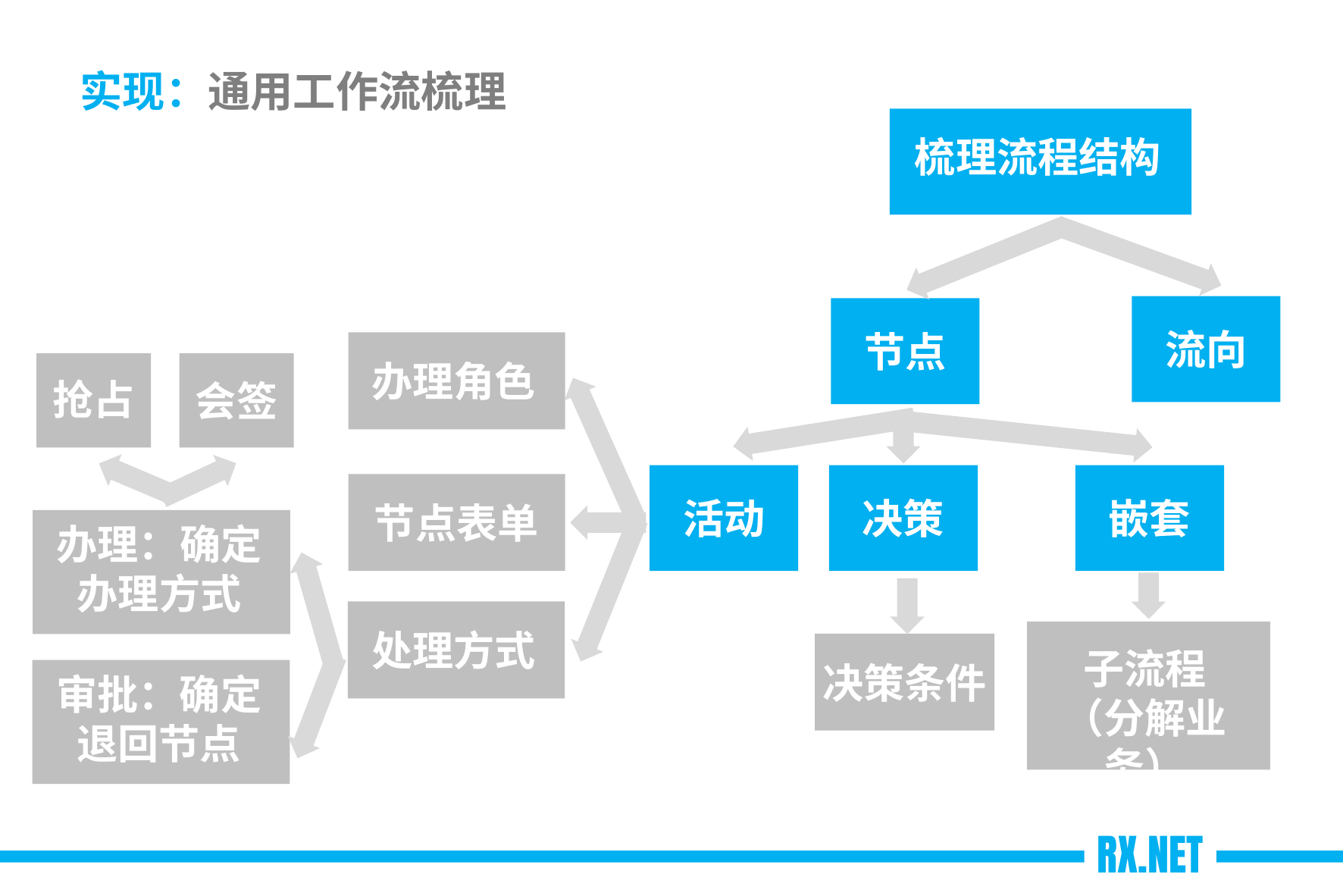

# 实现：通用工作流梳理

梳理流程结构

判断

流向
节点

办理角色

会签
抢占
会签

活动
决策
嵌套
节点表单

办理：确定办理方式

处理方式

子流程
（分解业务）
决策条件

审批：确定退回节点